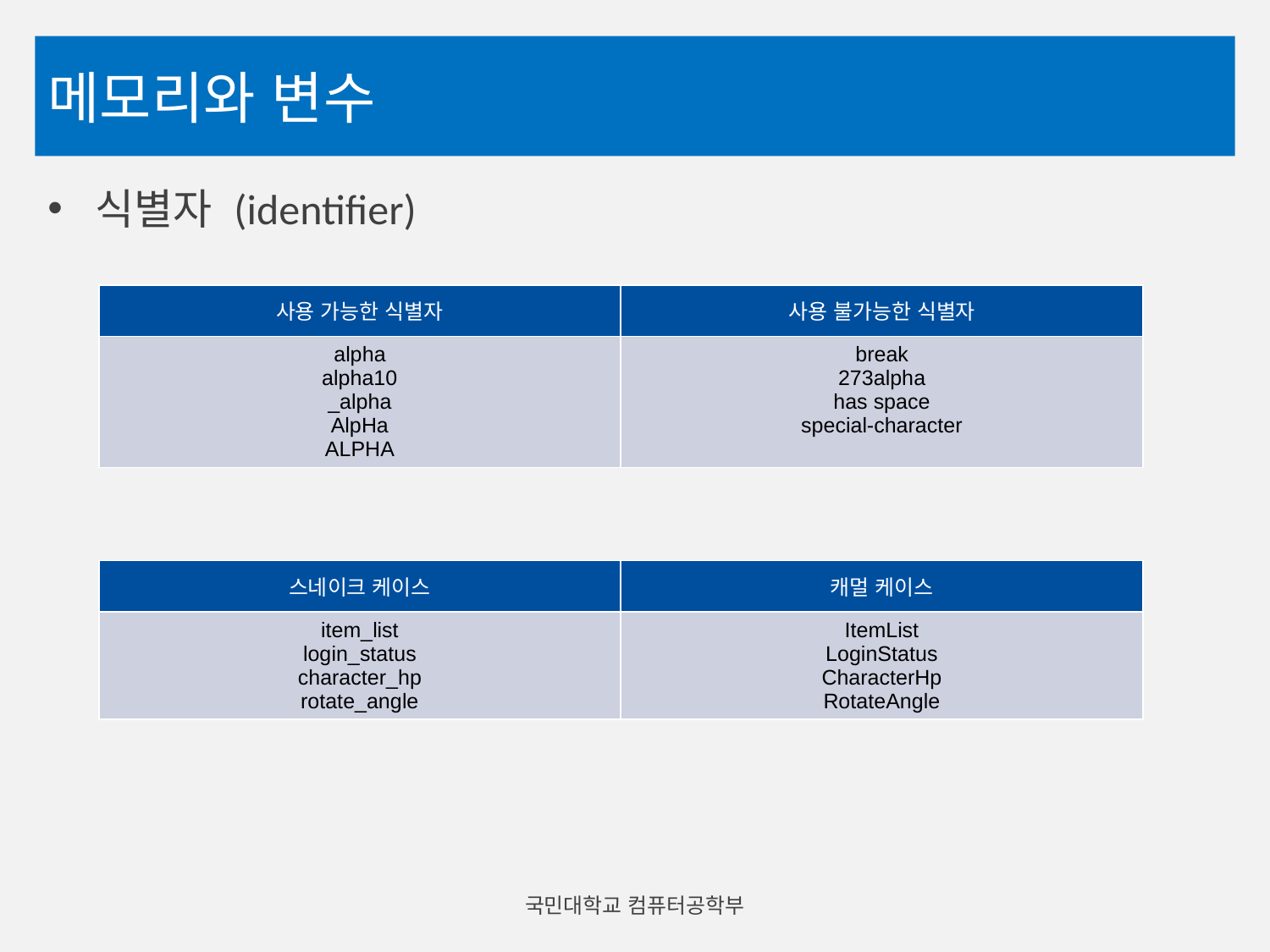

# 메모리와 변수
식별자 (identifier)
| 사용 가능한 식별자 | 사용 불가능한 식별자 |
| --- | --- |
| alpha alpha10 \_alpha AlpHa ALPHA | break 273alpha has space special-character |
| 스네이크 케이스 | 캐멀 케이스 |
| --- | --- |
| item\_list login\_status character\_hp rotate\_angle | ItemList LoginStatus CharacterHp RotateAngle |
국민대학교 컴퓨터공학부